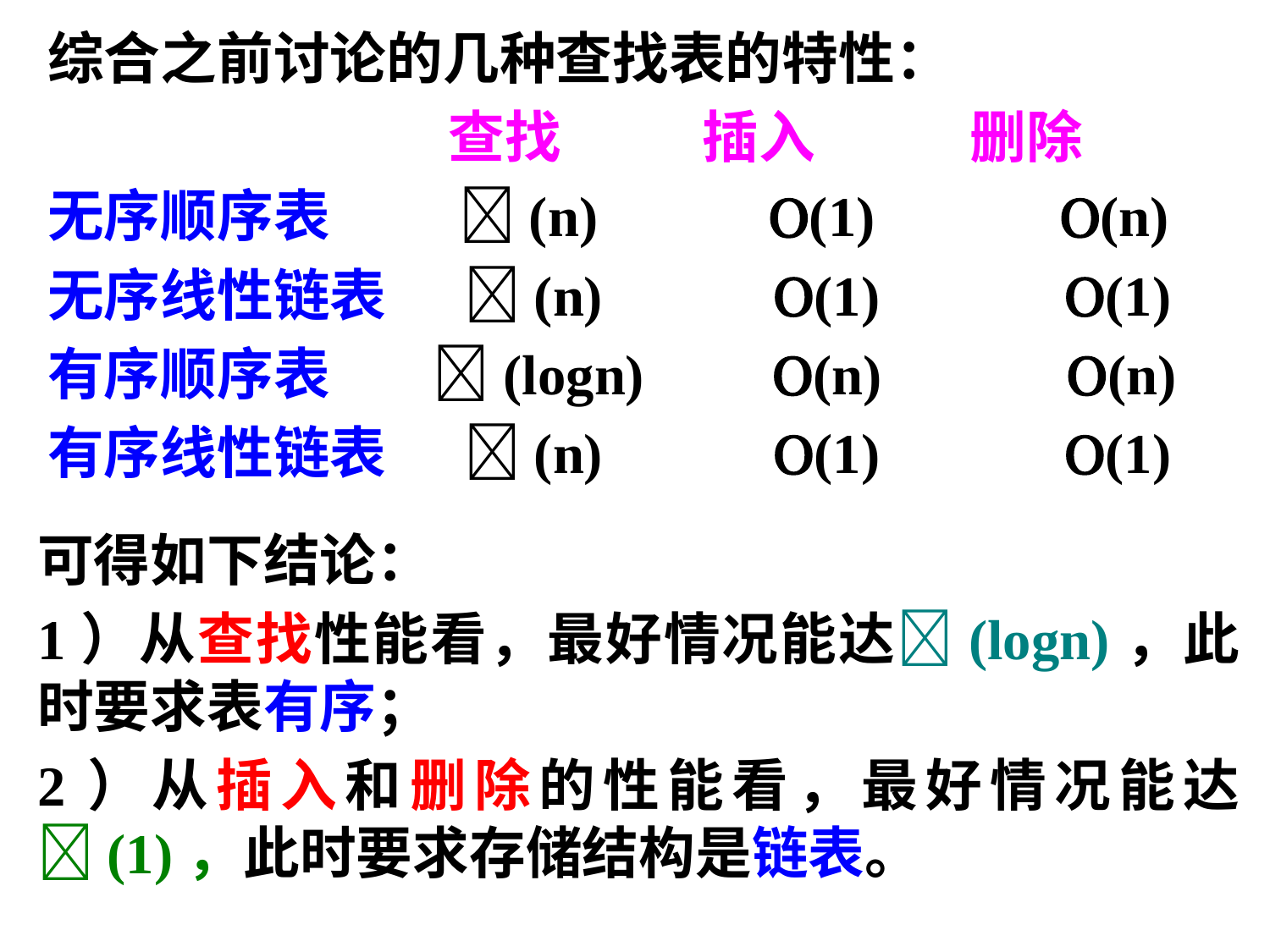

综合之前讨论的几种查找表的特性：
                              查找           插入            删除
无序顺序表          Ο(n)            Ο(1)             Ο(n)
无序线性链表      Ο(n)            Ο(1)             Ο(1)
有序顺序表        Ο(logn)         Ο(n)             Ο(n)
有序线性链表      Ο(n)            Ο(1)             Ο(1)
可得如下结论：
1）从查找性能看，最好情况能达Ο(logn)，此时要求表有序；
2）从插入和删除的性能看，最好情况能达Ο(1)，此时要求存储结构是链表。